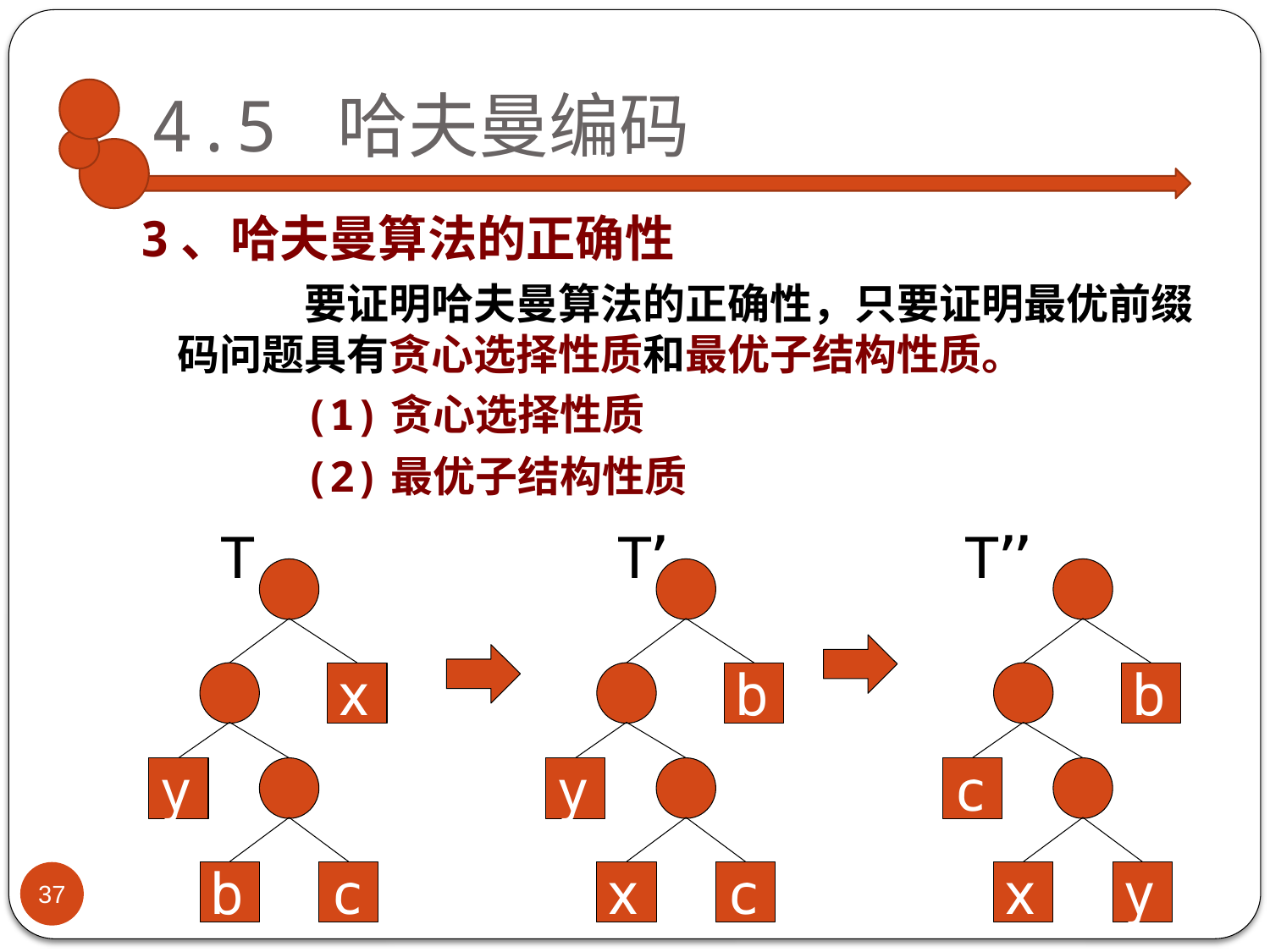

# 4.5 哈夫曼编码
3、哈夫曼算法的正确性
		要证明哈夫曼算法的正确性，只要证明最优前缀码问题具有贪心选择性质和最优子结构性质。
		(1)贪心选择性质
		(2)最优子结构性质

T

x
y

b
c
T’

b
y

x
c
T’’

b
c

x
y

37
2020/3/7
37